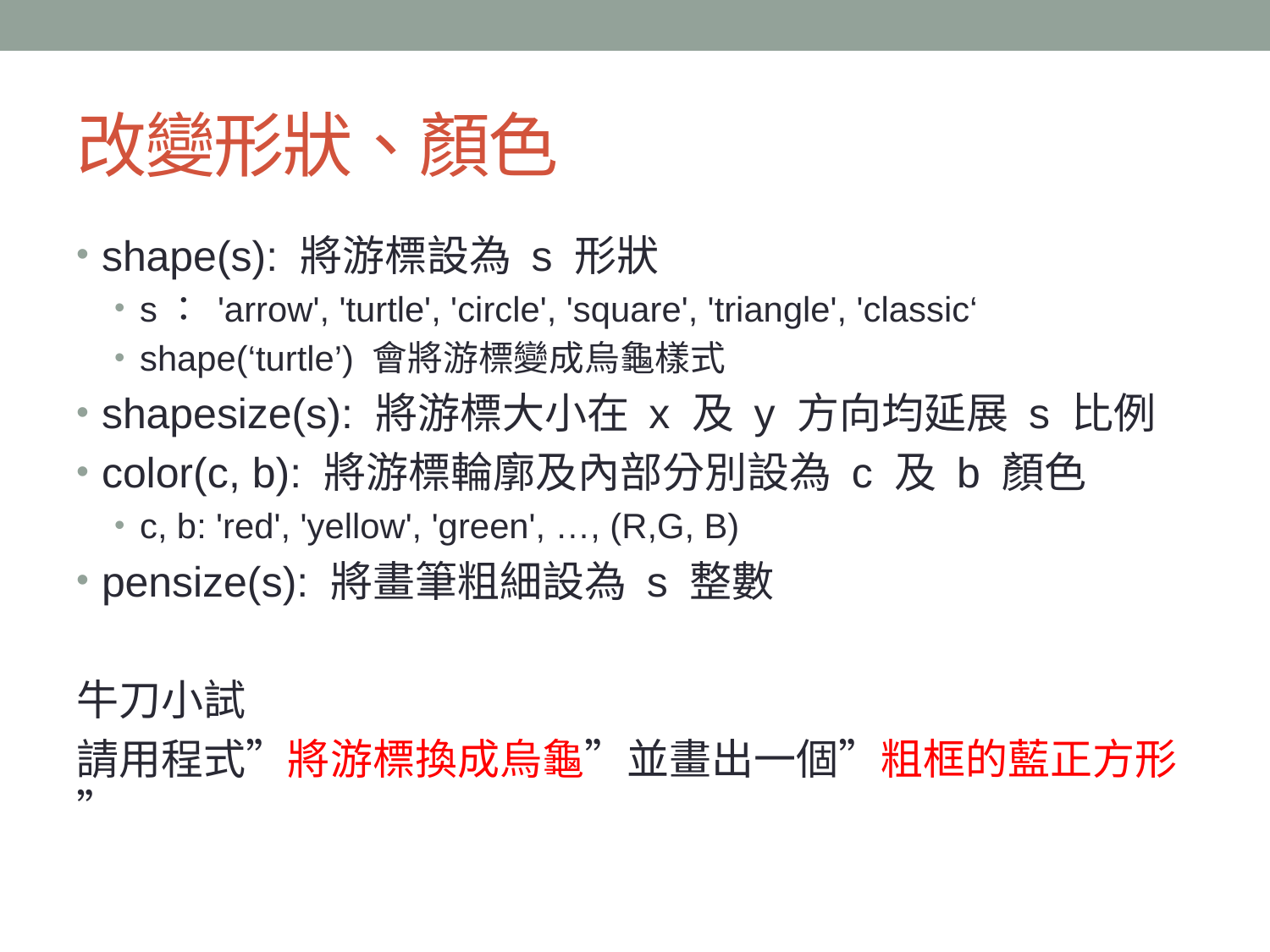

# 改變形狀、顏色
shape(s): 將游標設為 s 形狀
s： 'arrow', 'turtle', 'circle', 'square', 'triangle', 'classic‘
shape(‘turtle’) 會將游標變成烏龜樣式
shapesize(s): 將游標大小在 x 及 y 方向均延展 s 比例
color(c, b): 將游標輪廓及內部分別設為 c 及 b 顏色
c, b: 'red', 'yellow', 'green', …, (R,G, B)
pensize(s): 將畫筆粗細設為 s 整數

牛刀小試
請用程式”將游標換成烏龜”並畫出一個”粗框的藍正方形”